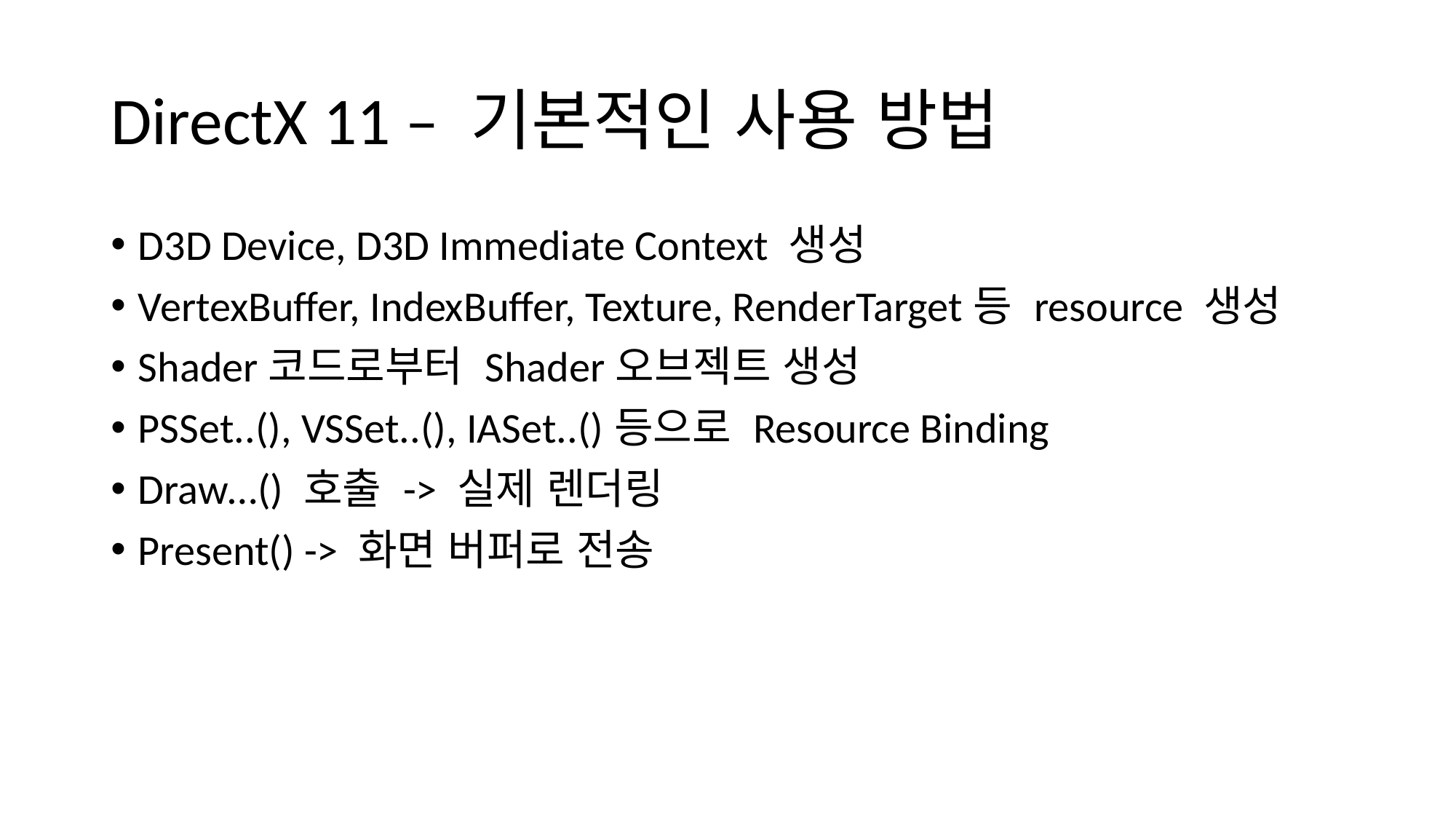

# DirectX 11 – 기본적인 사용 방법
D3D Device, D3D Immediate Context 생성
VertexBuffer, IndexBuffer, Texture, RenderTarget등 resource 생성
Shader코드로부터 Shader오브젝트 생성
PSSet..(), VSSet..(), IASet..()등으로 Resource Binding
Draw…() 호출 -> 실제 렌더링
Present() -> 화면 버퍼로 전송